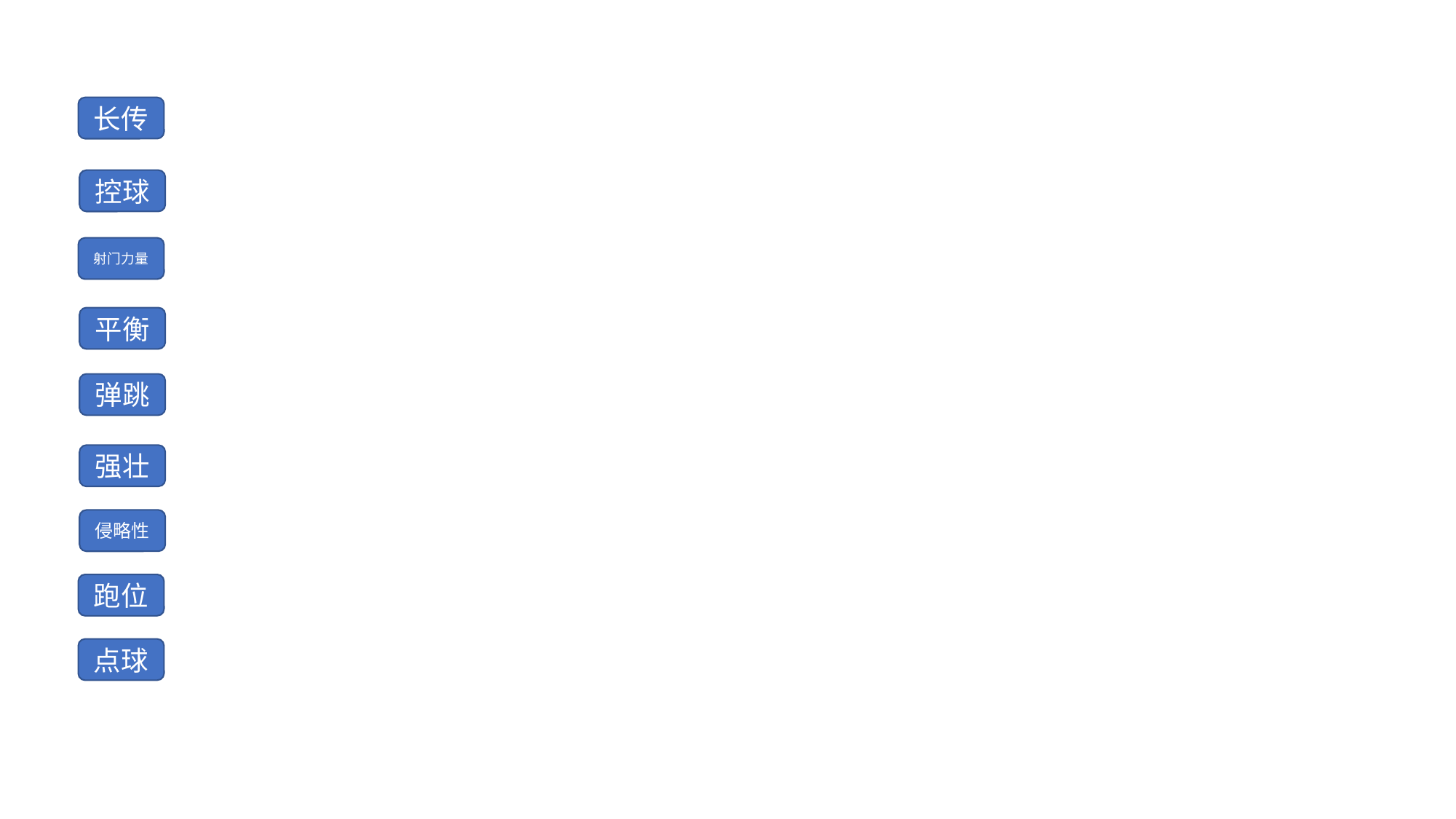

长传
控球
射门力量
平衡
弹跳
强壮
侵略性
跑位
点球